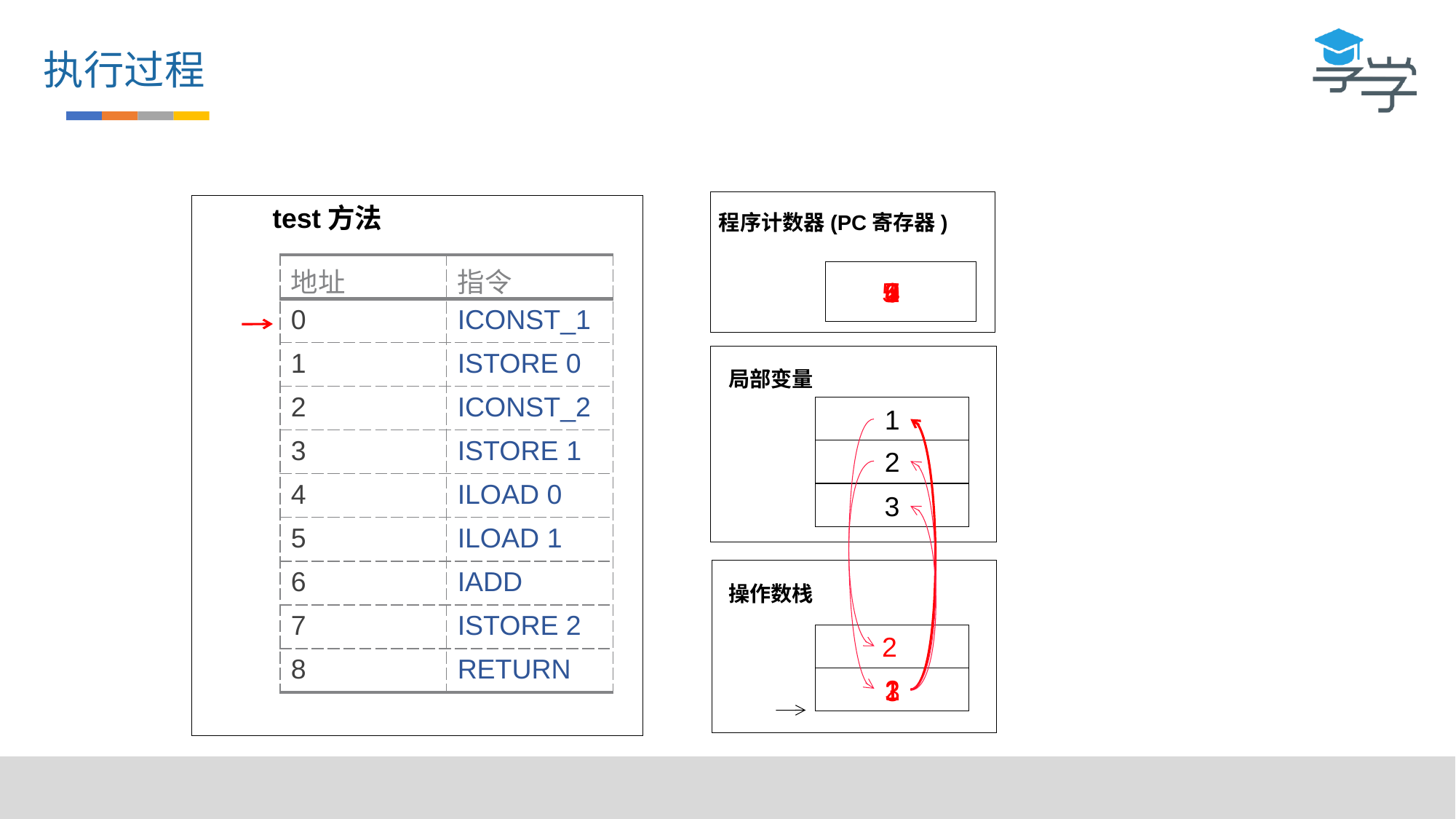

执行过程

test方法
程序计数器(PC寄存器)
| 地址 | 指令 |
| --- | --- |
| 0 | ICONST\_1 |
| 1 | ISTORE 0 |
| 2 | ICONST\_2 |
| 3 | ISTORE 1 |
| 4 | ILOAD 0 |
| 5 | ILOAD 1 |
| 6 | IADD |
| 7 | ISTORE 2 |
| 8 | RETURN |

1
4
0
2
3
5
6
7

局部变量

1
2

3

操作数栈
2

2

1
1
3